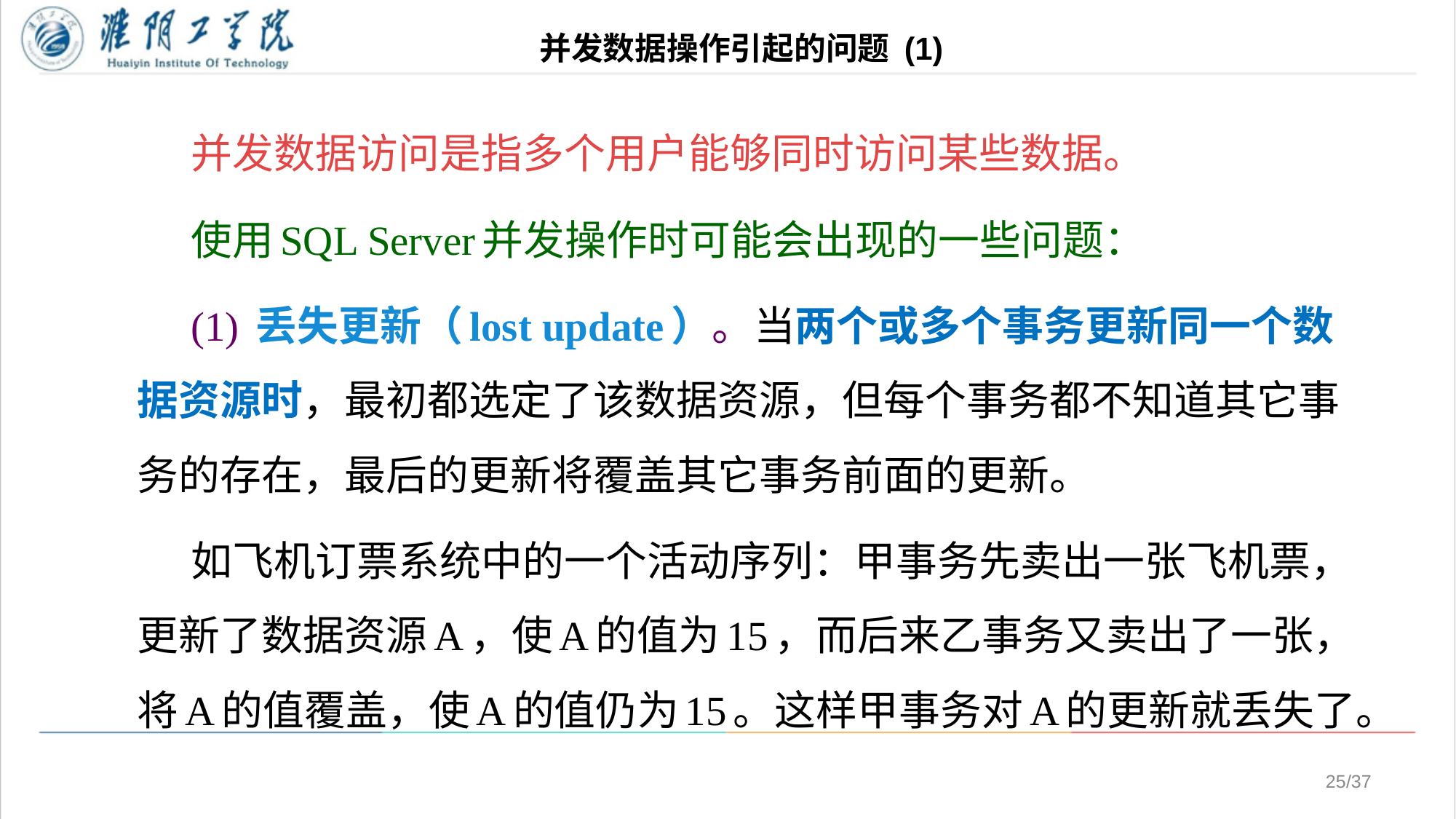

# 并发数据操作引起的问题 (1)
并发数据访问是指多个用户能够同时访问某些数据。
使用SQL Server并发操作时可能会出现的一些问题：
(1) 丢失更新（lost update）。当两个或多个事务更新同一个数据资源时，最初都选定了该数据资源，但每个事务都不知道其它事务的存在，最后的更新将覆盖其它事务前面的更新。
如飞机订票系统中的一个活动序列：甲事务先卖出一张飞机票，更新了数据资源A，使A的值为15，而后来乙事务又卖出了一张，将A的值覆盖，使A的值仍为15。这样甲事务对A的更新就丢失了。

25/37